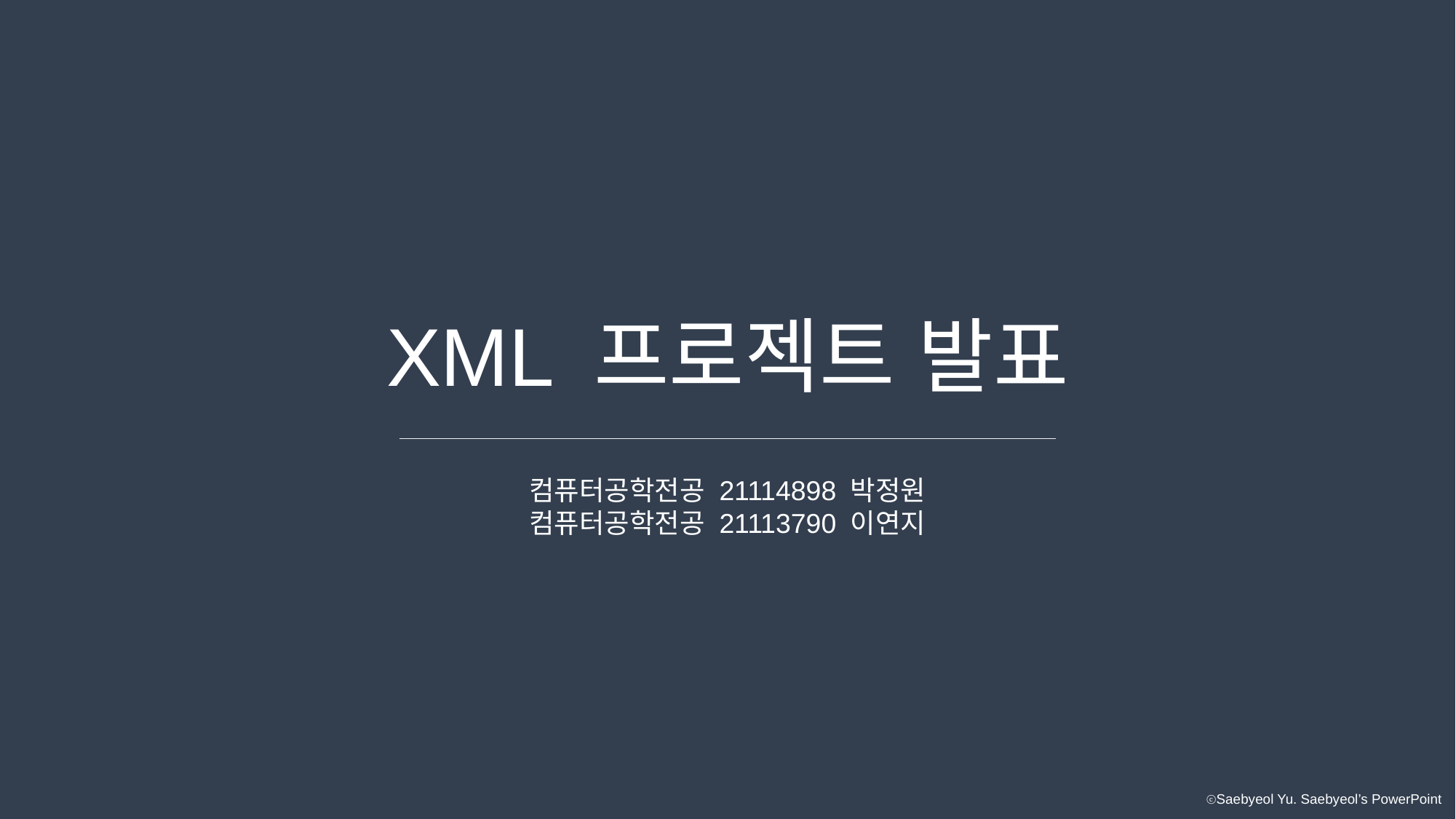

XML 프로젝트 발표
컴퓨터공학전공 21114898 박정원
컴퓨터공학전공 21113790 이연지